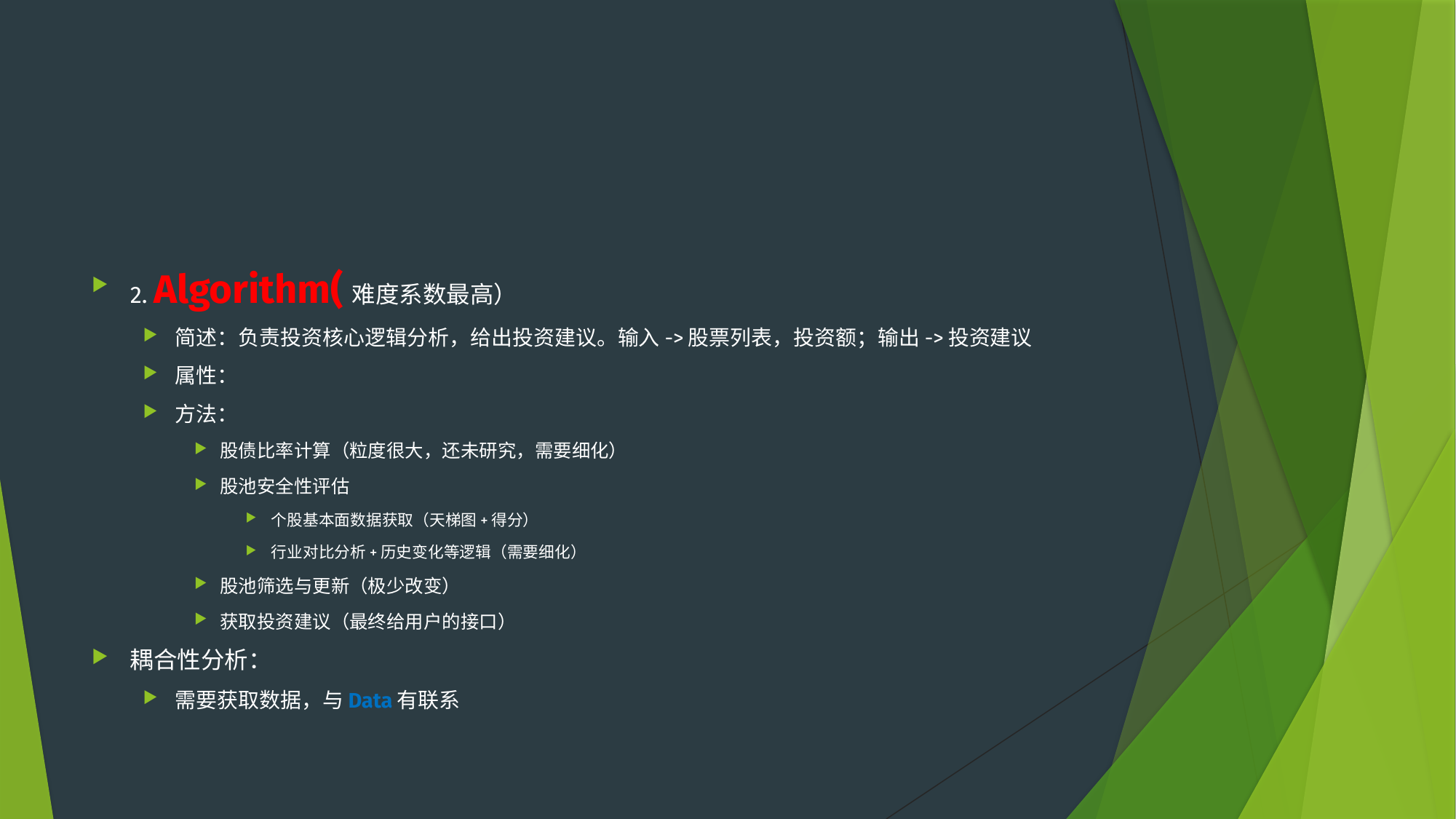

#
2. Algorithm(难度系数最高）
简述：负责投资核心逻辑分析，给出投资建议。输入->股票列表，投资额；输出->投资建议
属性：
方法：
股债比率计算（粒度很大，还未研究，需要细化）
股池安全性评估
个股基本面数据获取（天梯图+得分）
行业对比分析+历史变化等逻辑（需要细化）
股池筛选与更新（极少改变）
获取投资建议（最终给用户的接口）
耦合性分析：
需要获取数据，与Data有联系